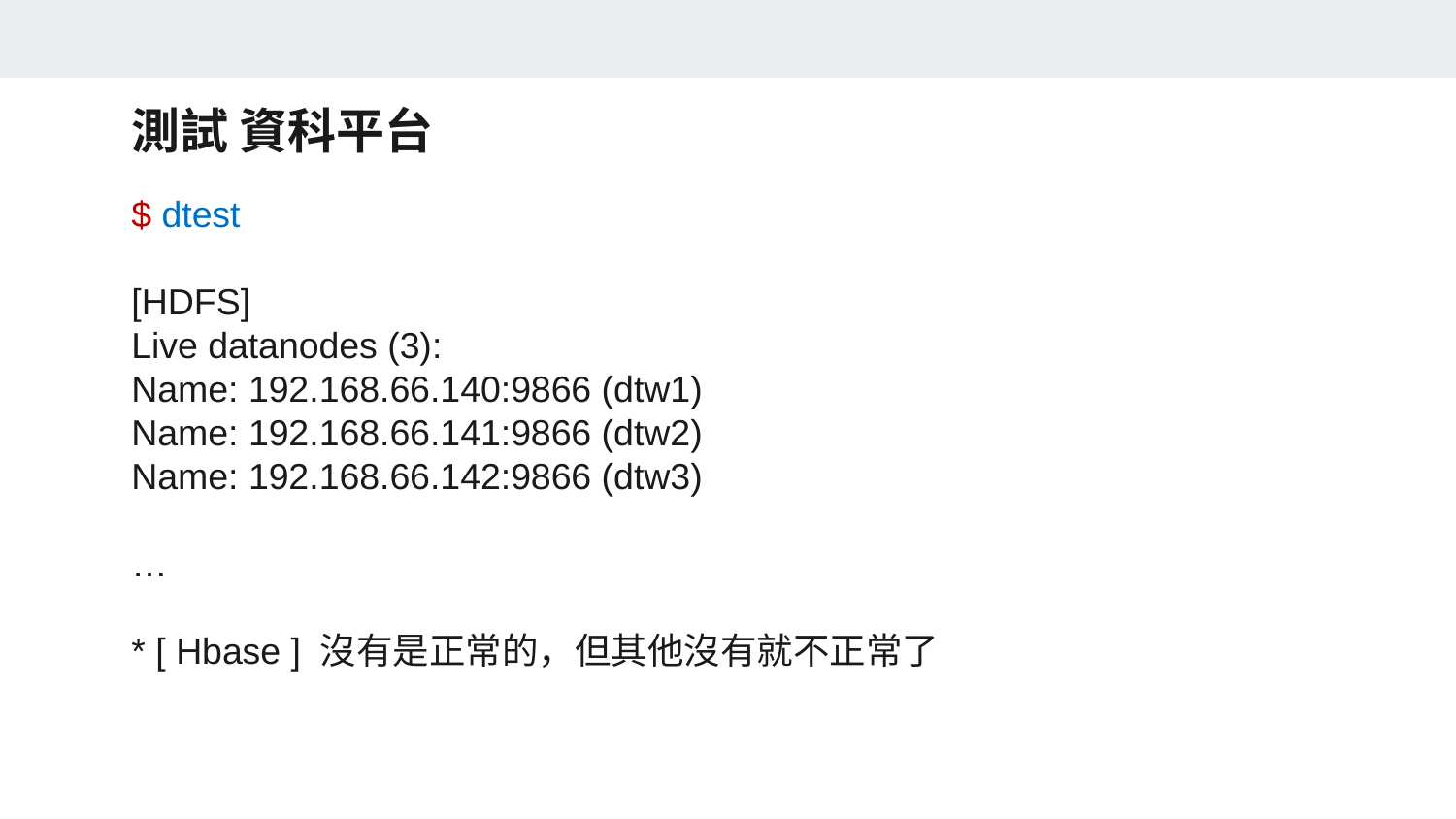

測試 資科平台
$ dtest

[HDFS]
Live datanodes (3):
Name: 192.168.66.140:9866 (dtw1)
Name: 192.168.66.141:9866 (dtw2)
Name: 192.168.66.142:9866 (dtw3)

…

* [ Hbase ] 沒有是正常的，但其他沒有就不正常了